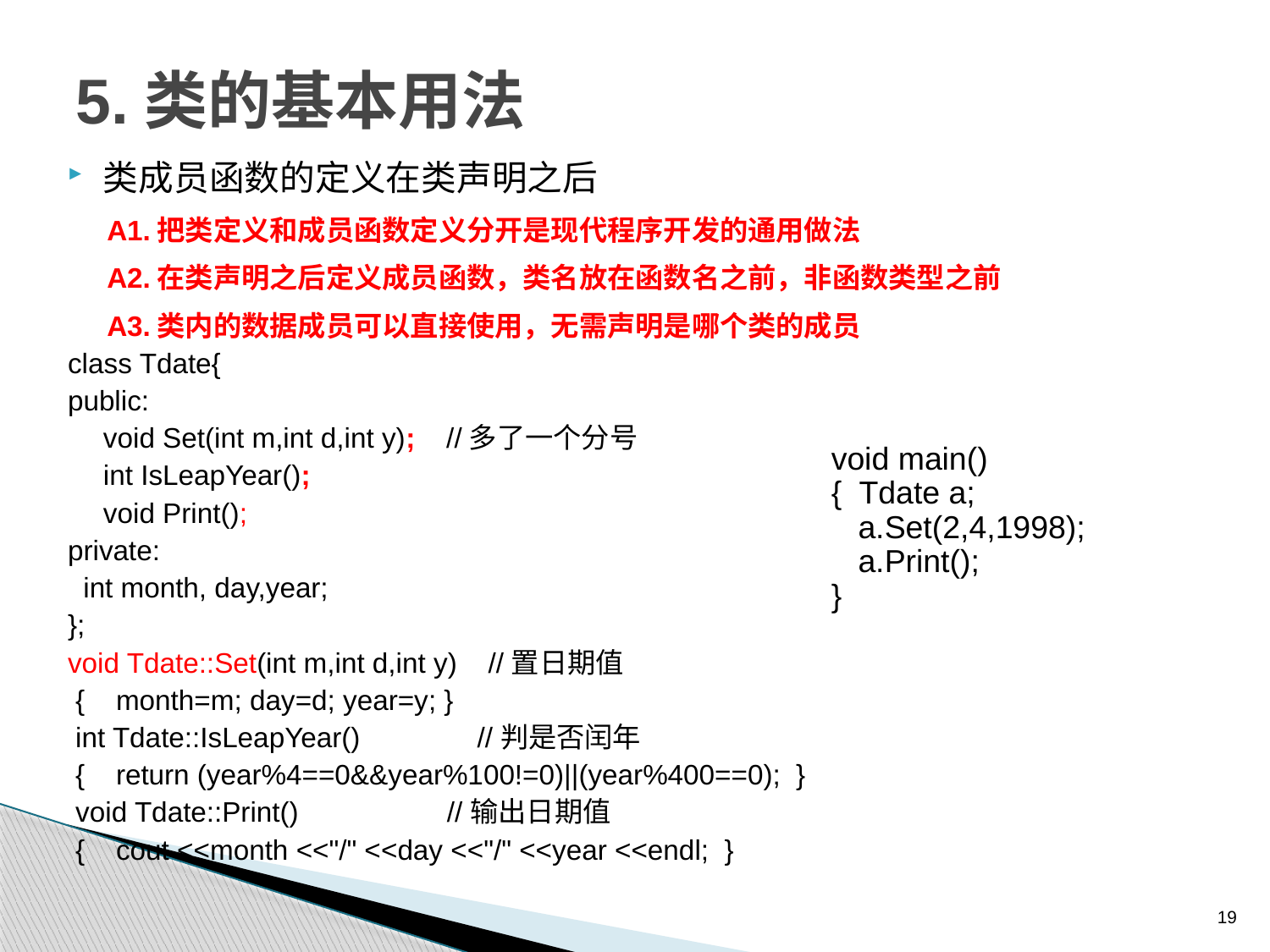

# 5.类的基本用法
类成员函数的定义在类声明之后
A1.把类定义和成员函数定义分开是现代程序开发的通用做法
A2.在类声明之后定义成员函数，类名放在函数名之前，非函数类型之前
A3.类内的数据成员可以直接使用，无需声明是哪个类的成员
class Tdate{
public:
  	void Set(int m,int d,int y);    //多了一个分号
	int IsLeapYear();
	void Print();
private:
  int month, day,year;
};
void Tdate::Set(int m,int d,int y)    //置日期值
 {    month=m; day=d; year=y; }
 int Tdate::IsLeapYear()               //判是否闰年
 {    return (year%4==0&&year%100!=0)||(year%400==0);  }
 void Tdate::Print()                   //输出日期值
 {    cout <<month <<"/" <<day <<"/" <<year <<endl;  }

void main()
{  Tdate a;
   a.Set(2,4,1998);
   a.Print();
}
19